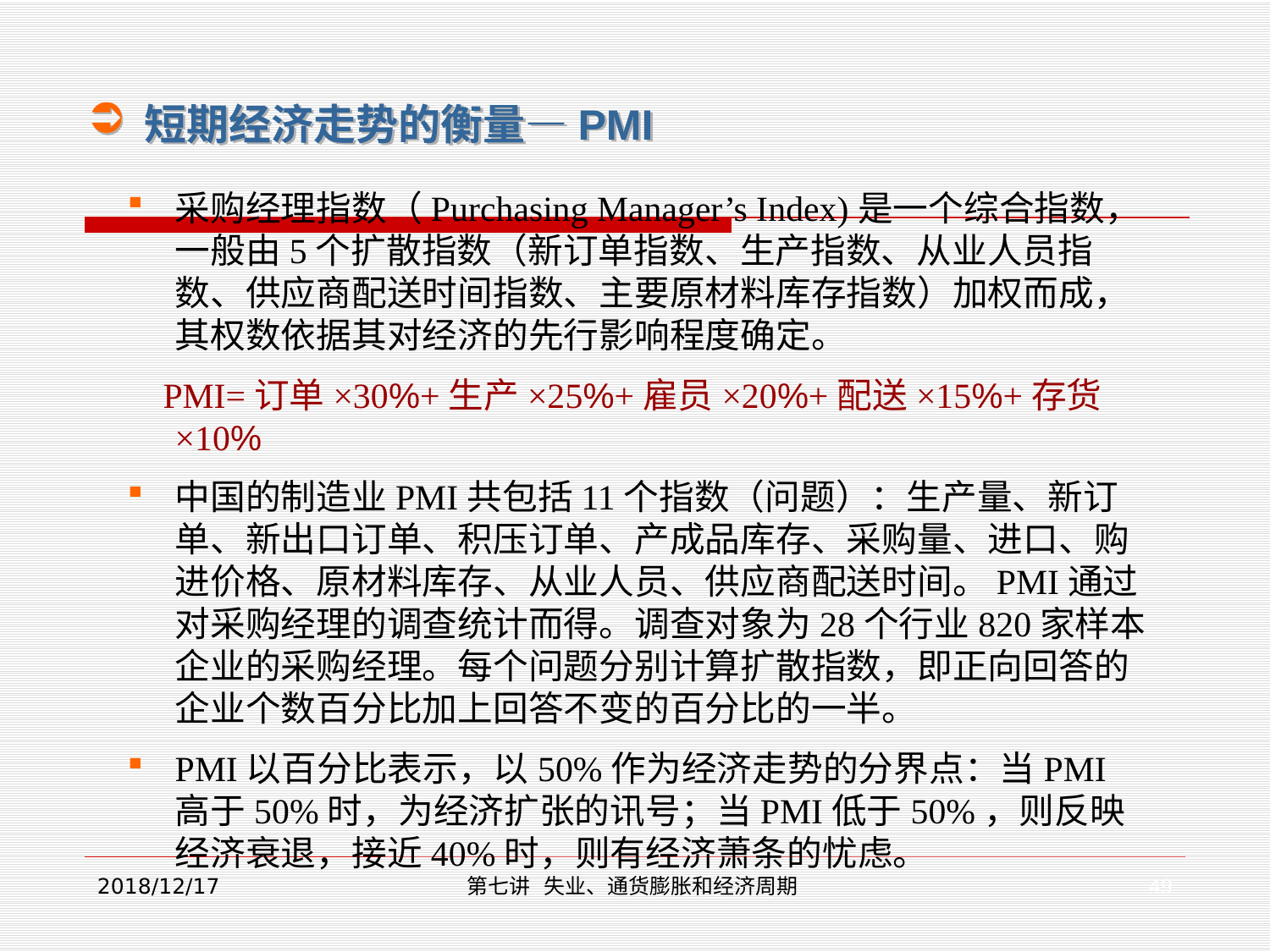

短期经济走势的衡量—PMI
采购经理指数（Purchasing Manager’s Index)是一个综合指数，一般由5个扩散指数（新订单指数、生产指数、从业人员指数、供应商配送时间指数、主要原材料库存指数）加权而成，其权数依据其对经济的先行影响程度确定。
    PMI=订单×30%+生产×25%+雇员×20%+配送×15%+存货×10%
中国的制造业PMI共包括11个指数（问题）：生产量、新订单、新出口订单、积压订单、产成品库存、采购量、进口、购进价格、原材料库存、从业人员、供应商配送时间。PMI通过对采购经理的调查统计而得。调查对象为28个行业820家样本企业的采购经理。每个问题分别计算扩散指数，即正向回答的企业个数百分比加上回答不变的百分比的一半。
PMI以百分比表示，以50%作为经济走势的分界点：当PMI高于50%时，为经济扩张的讯号；当PMI低于50%，则反映经济衰退，接近40%时，则有经济萧条的忧虑。
49
2018/12/17
第七讲   失业、通货膨胀和经济周期